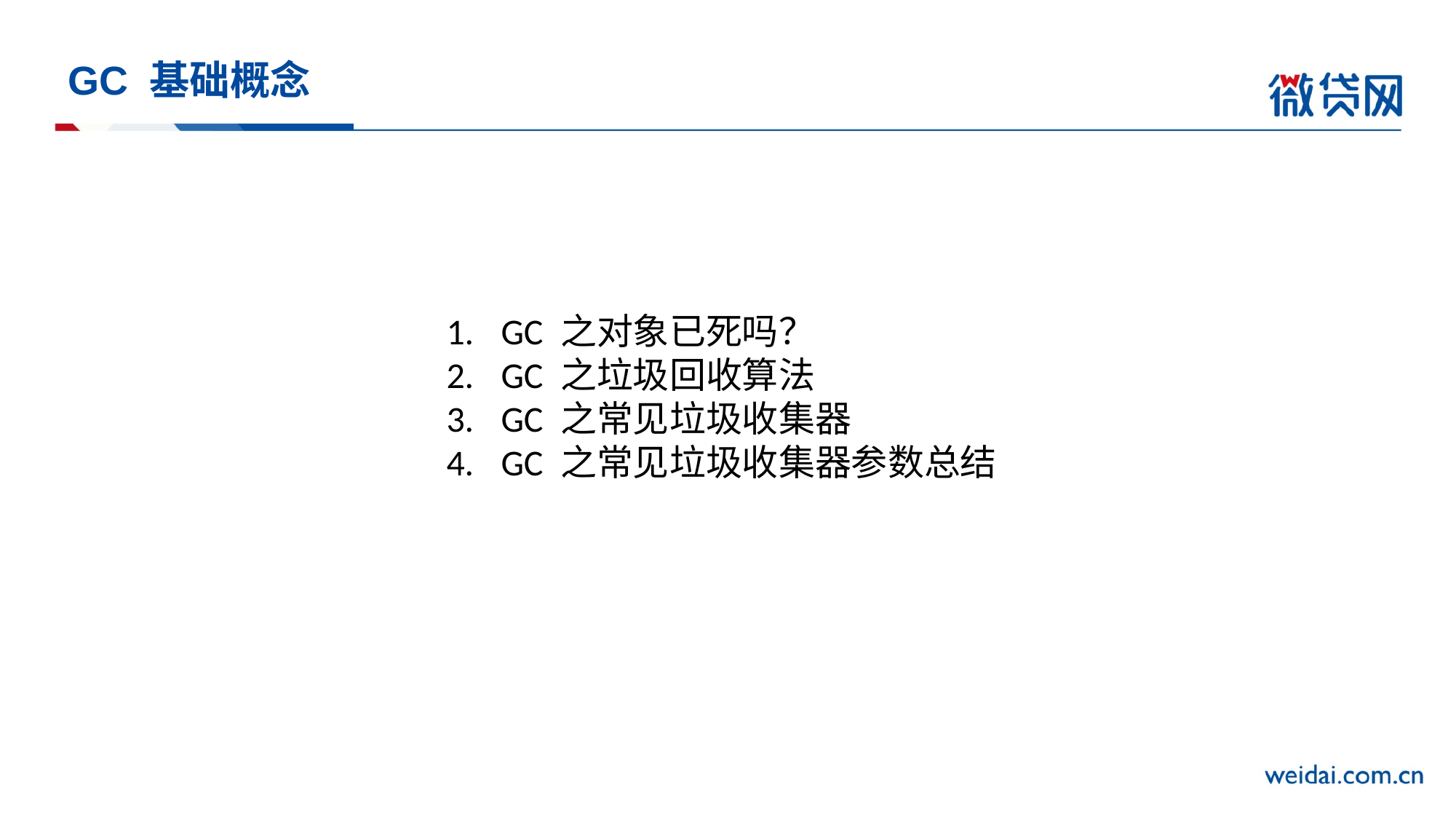

# GC 基础概念
GC 之对象已死吗？
GC 之垃圾回收算法
GC 之常见垃圾收集器
GC 之常见垃圾收集器参数总结